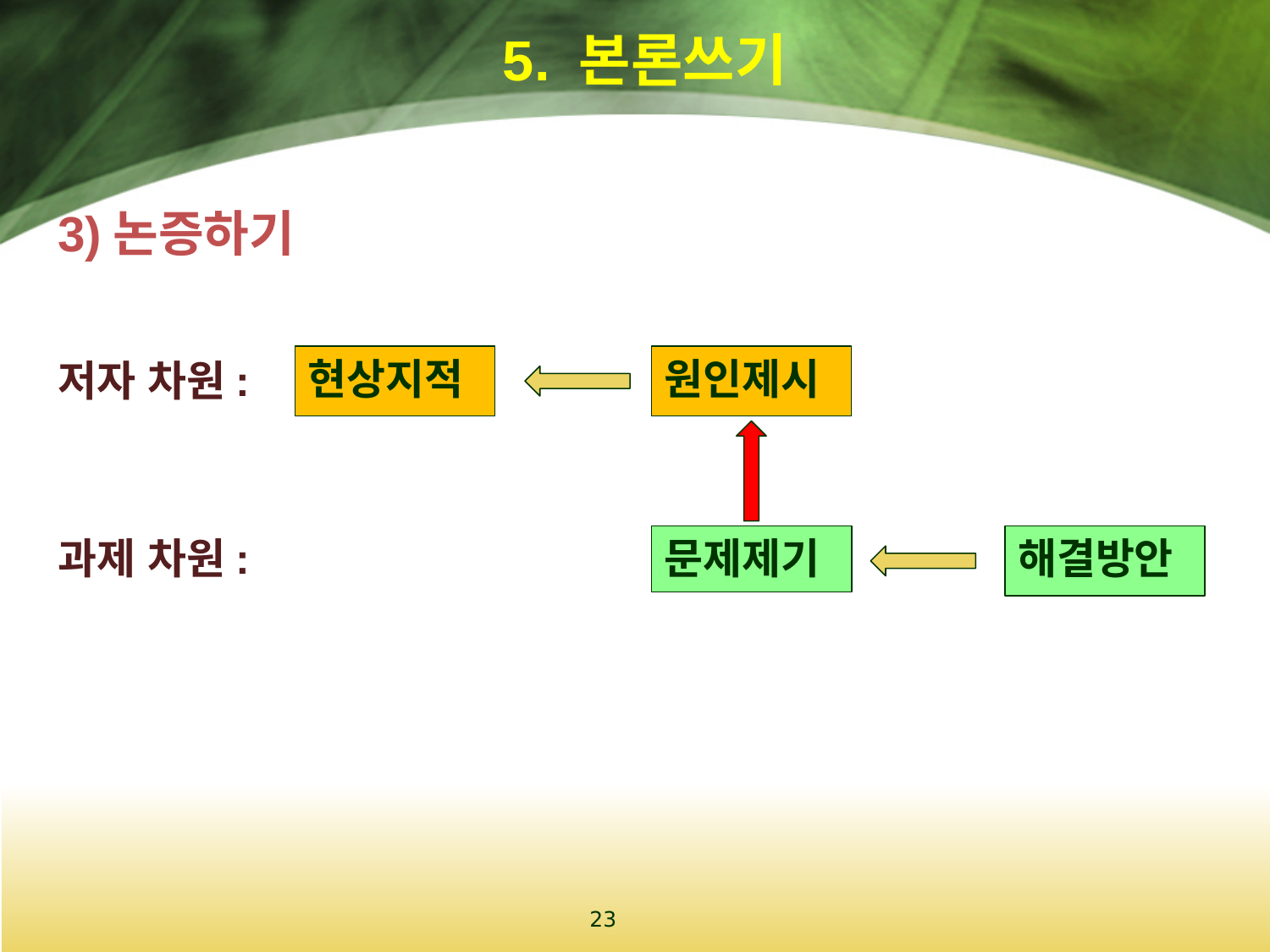

# 5. 본론쓰기
3)논증하기

저자 차원:

과제 차원:

현상지적
원인제시

문제제기
해결방안

23